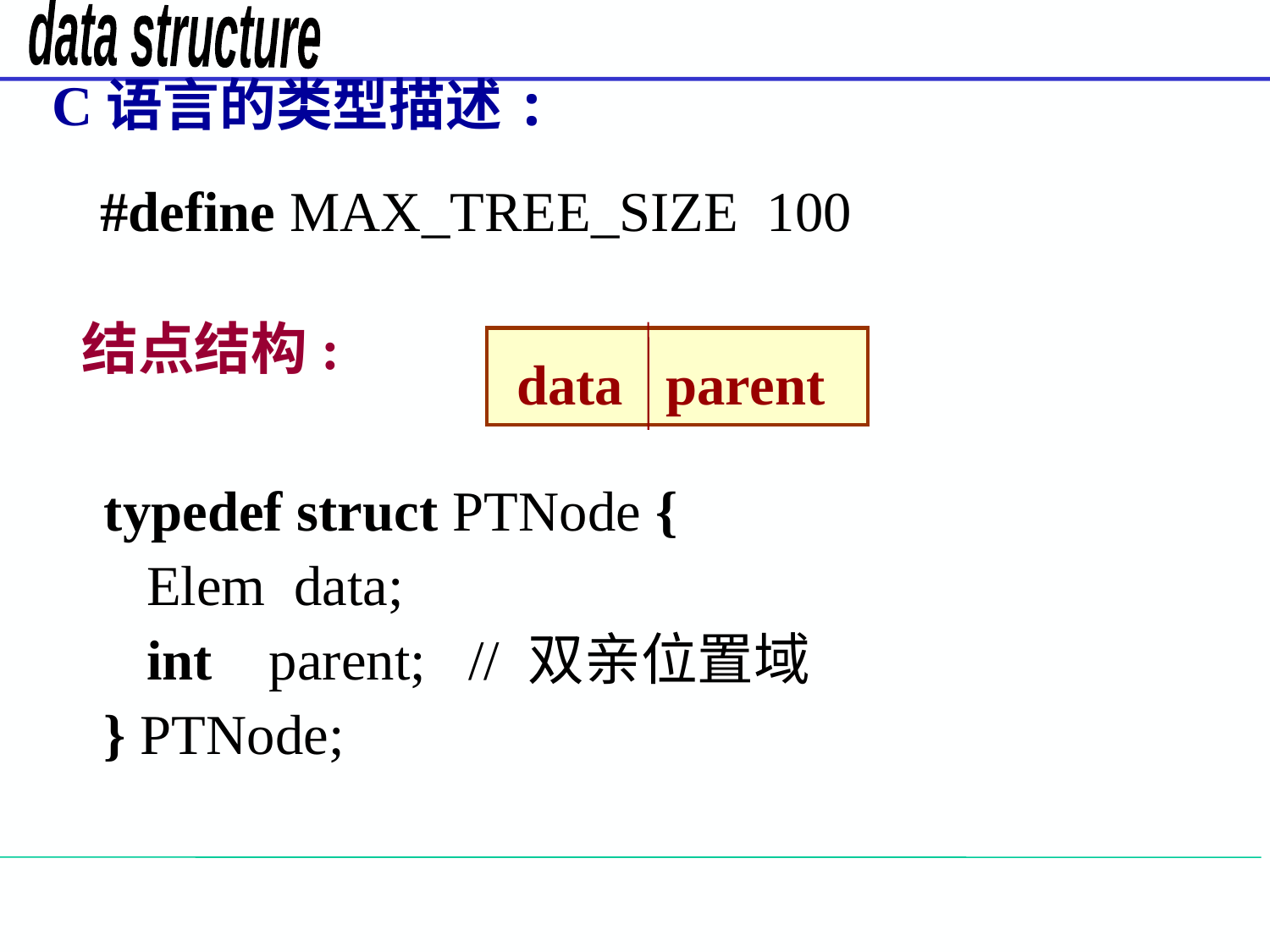

C语言的类型描述:
#define MAX_TREE_SIZE  100
结点结构:

 data   parent
   typedef struct PTNode {
      Elem  data;
      int    parent;   // 双亲位置域
   } PTNode;